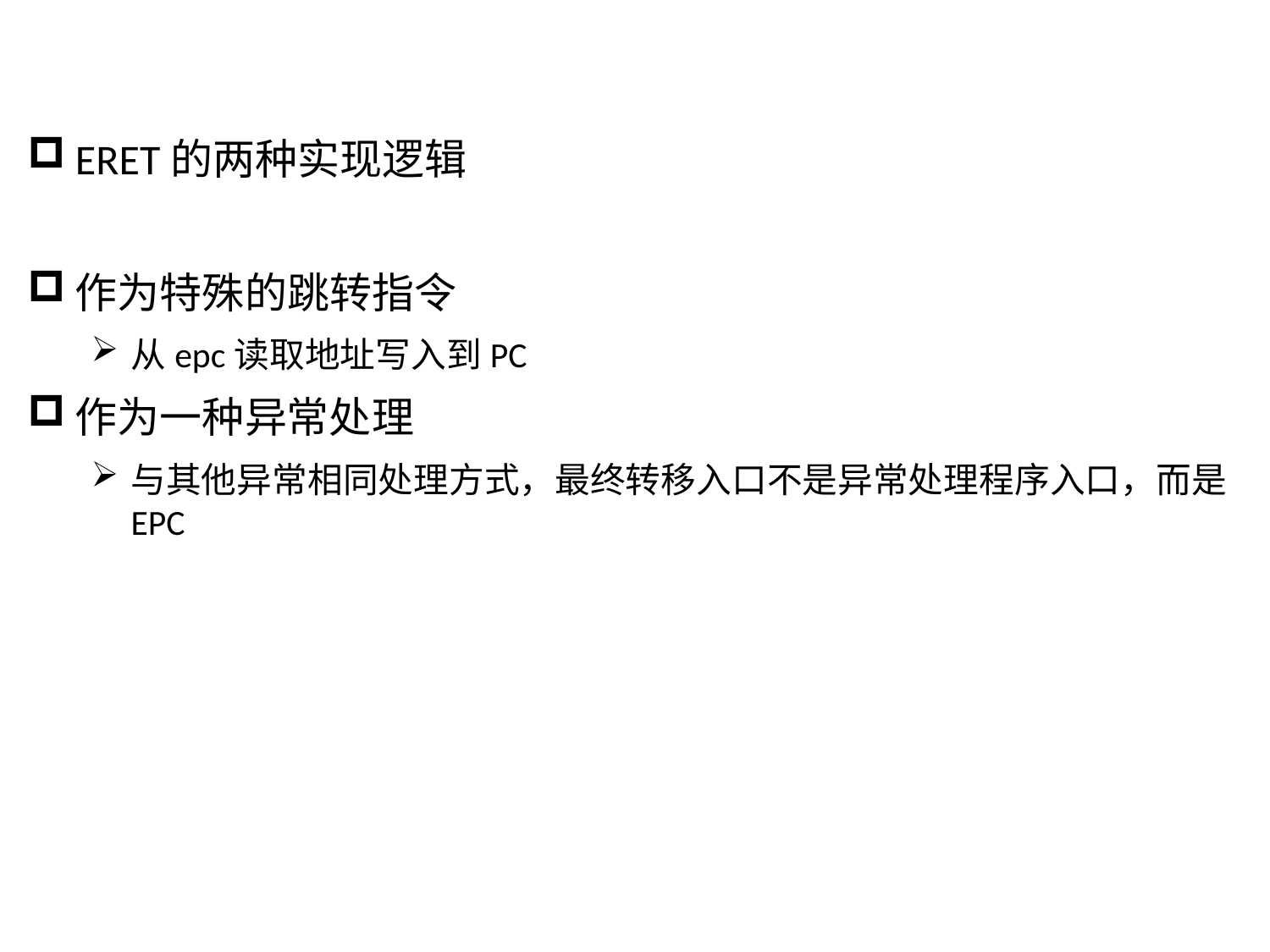

#
ERET的两种实现逻辑

作为特殊的跳转指令
从epc读取地址写入到PC
作为一种异常处理
与其他异常相同处理方式，最终转移入口不是异常处理程序入口，而是EPC